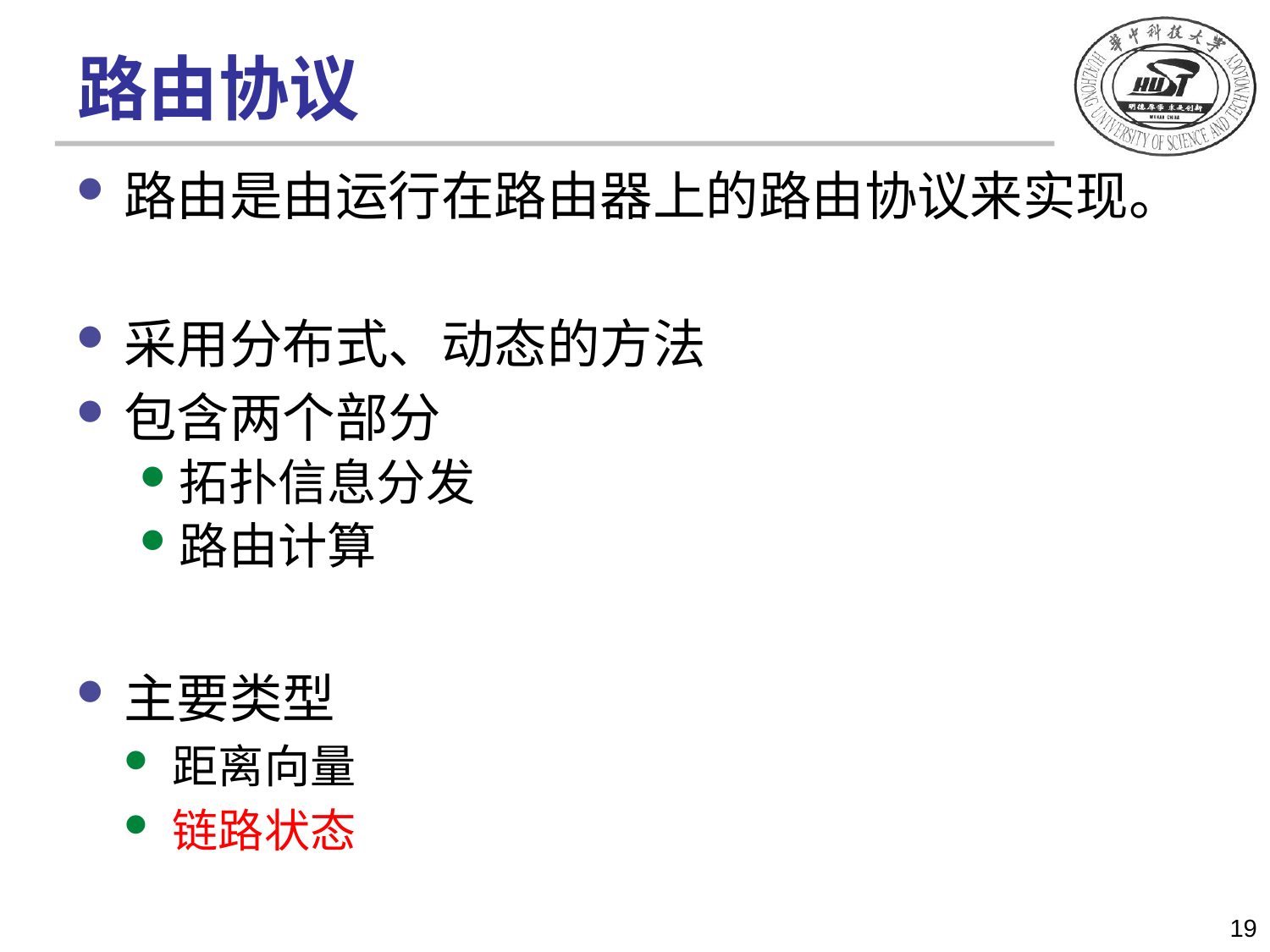

# 路由协议
路由是由运行在路由器上的路由协议来实现。

采用分布式、动态的方法
包含两个部分
拓扑信息分发
路由计算

主要类型
距离向量
链路状态

19